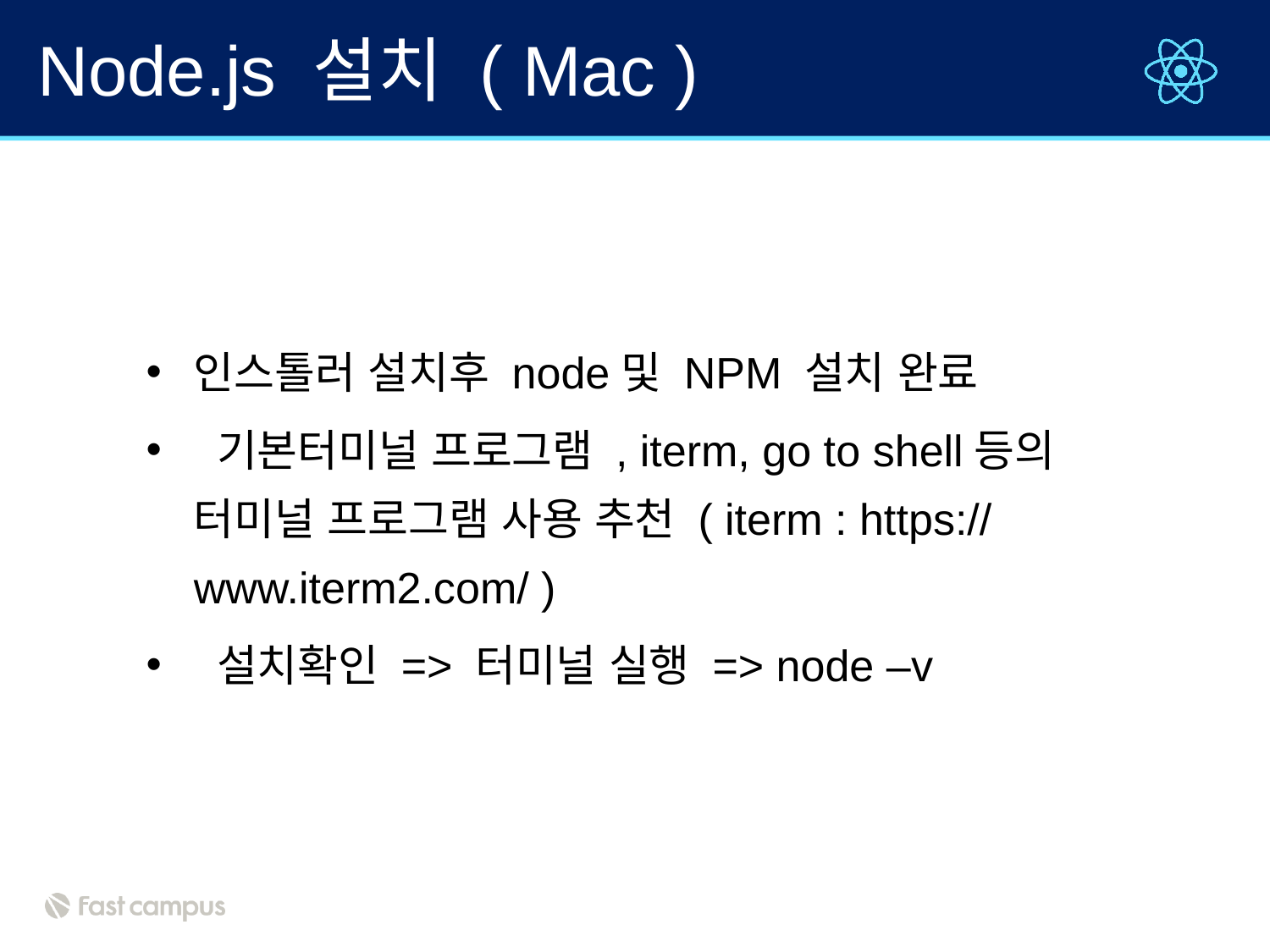

# Node.js 설치 ( Mac )

인스톨러 설치후 node및 NPM 설치 완료
 기본터미널 프로그램 , iterm, go to shell등의 터미널 프로그램 사용 추천 ( iterm : https://www.iterm2.com/ )
 설치확인 => 터미널 실행 => node –v